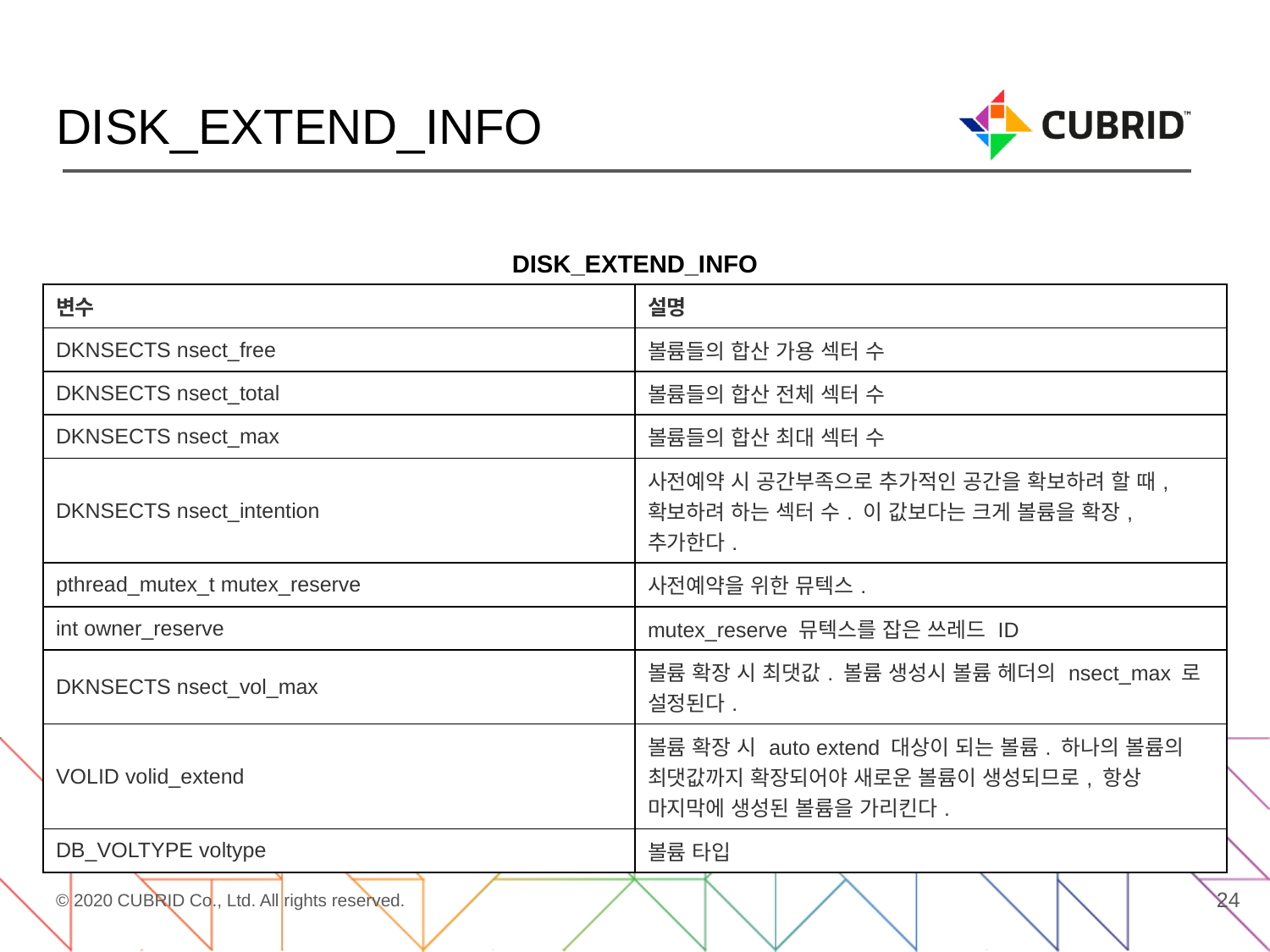

# DISK_EXTEND_INFO
DISK_EXTEND_INFO
| 변수 | 설명 |
| --- | --- |
| DKNSECTS nsect\_free | 볼륨들의 합산 가용 섹터 수 |
| DKNSECTS nsect\_total | 볼륨들의 합산 전체 섹터 수 |
| DKNSECTS nsect\_max | 볼륨들의 합산 최대 섹터 수 |
| DKNSECTS nsect\_intention | 사전예약 시 공간부족으로 추가적인 공간을 확보하려 할 때, 확보하려 하는 섹터 수. 이 값보다는 크게 볼륨을 확장, 추가한다. |
| pthread\_mutex\_t mutex\_reserve | 사전예약을 위한 뮤텍스. |
| int owner\_reserve | mutex\_reserve 뮤텍스를 잡은 쓰레드 ID |
| DKNSECTS nsect\_vol\_max | 볼륨 확장 시 최댓값. 볼륨 생성시 볼륨 헤더의 nsect\_max 로 설정된다. |
| VOLID volid\_extend | 볼륨 확장 시 auto extend 대상이 되는 볼륨. 하나의 볼륨의 최댓값까지 확장되어야 새로운 볼륨이 생성되므로, 항상 마지막에 생성된 볼륨을 가리킨다. |
| DB\_VOLTYPE voltype | 볼륨 타입 |
24
© 2020 CUBRID Co., Ltd. All rights reserved.